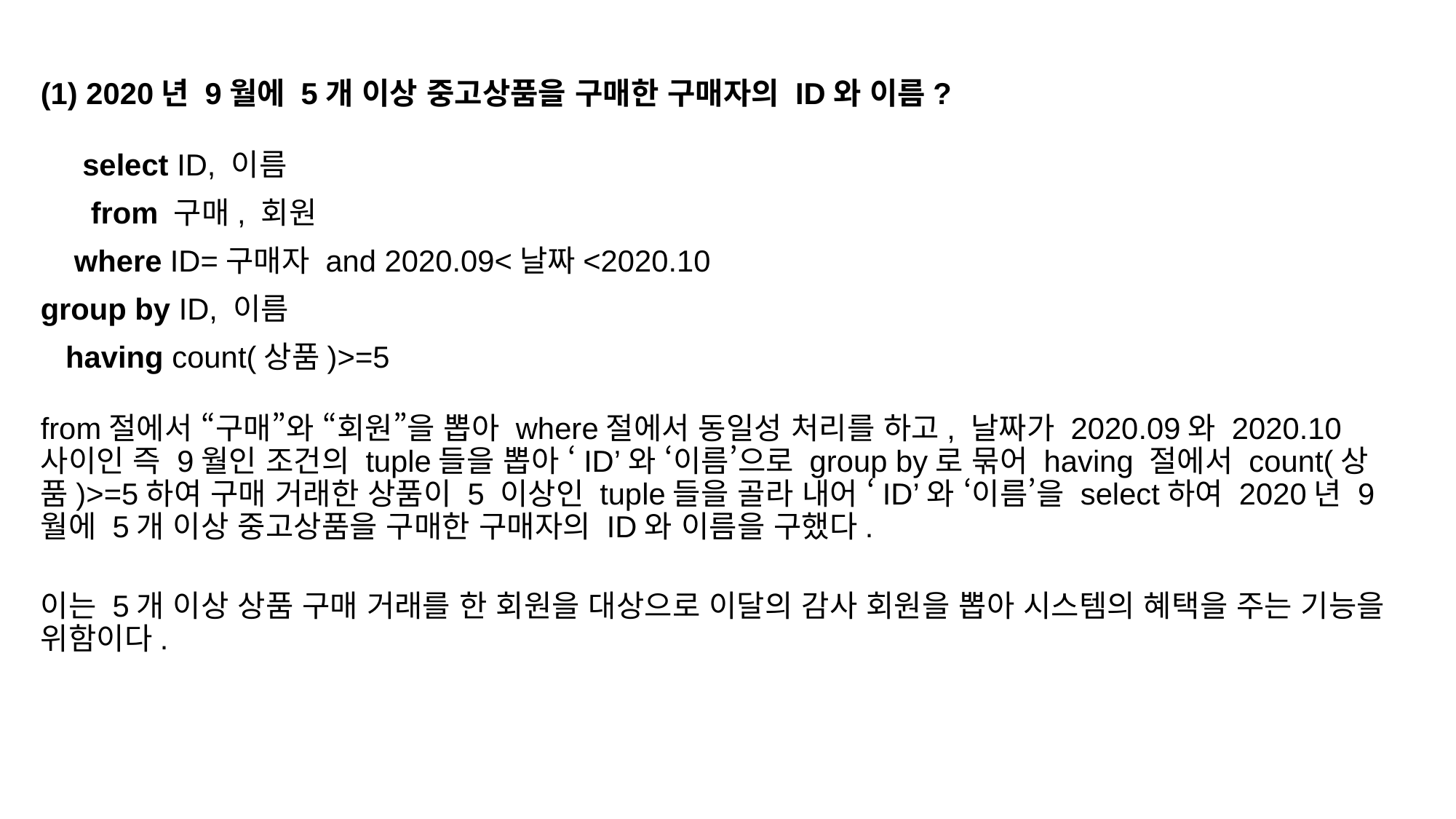

(1) 2020년 9월에 5개 이상 중고상품을 구매한 구매자의 ID와 이름?

     select ID, 이름
      from 구매, 회원
    where ID=구매자 and 2020.09<날짜<2020.10
group by ID, 이름
   having count(상품)>=5

from절에서 “구매”와 “회원”을 뽑아 where절에서 동일성 처리를 하고, 날짜가 2020.09와 2020.10 사이인 즉 9월인 조건의 tuple들을 뽑아 ‘ID’와 ‘이름’으로 group by로 묶어 having 절에서 count(상품)>=5하여 구매 거래한 상품이 5 이상인 tuple들을 골라 내어 ‘ID’와 ‘이름’을 select하여 2020년 9월에 5개 이상 중고상품을 구매한 구매자의 ID와 이름을 구했다.

이는 5개 이상 상품 구매 거래를 한 회원을 대상으로 이달의 감사 회원을 뽑아 시스템의 혜택을 주는 기능을 위함이다.